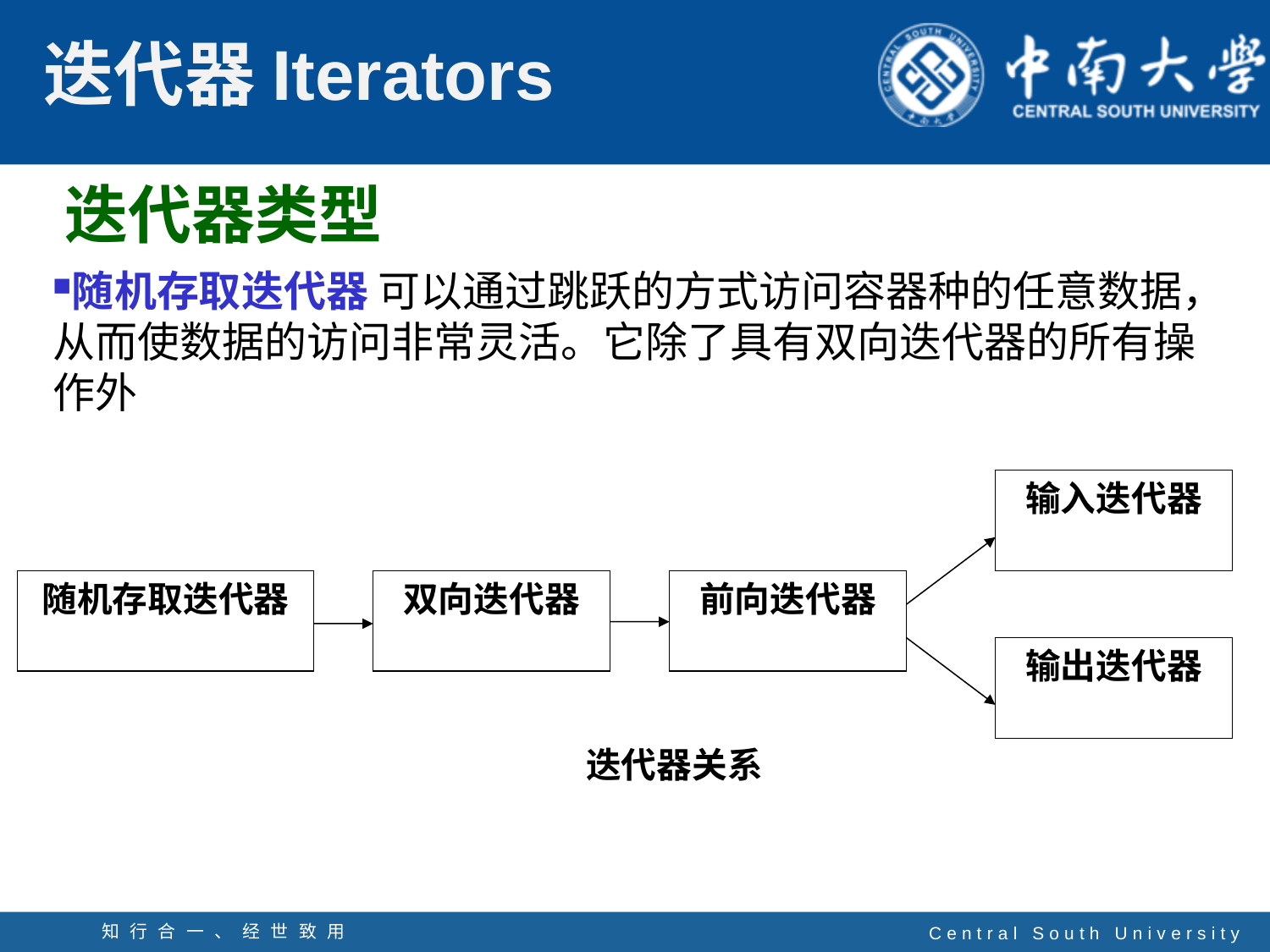

迭代器类型
随机存取迭代器 可以通过跳跃的方式访问容器种的任意数据，从而使数据的访问非常灵活。它除了具有双向迭代器的所有操作外
输入迭代器

随机存取迭代器
双向迭代器
前向迭代器

输出迭代器
迭代器关系

知行合一、经世致用
自强不息 厚德载物
Central South University
54